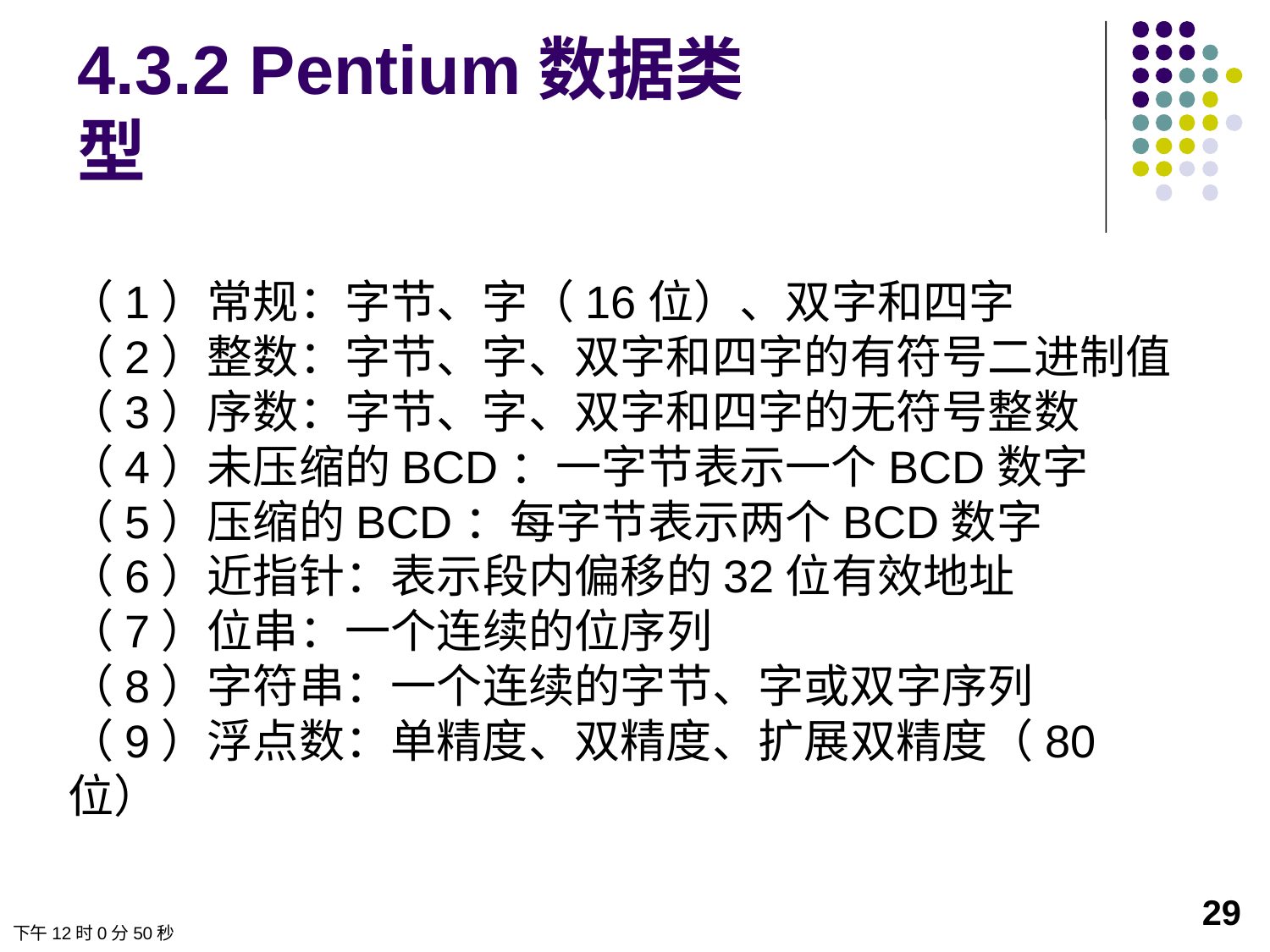

# 4.3.2 Pentium数据类型
（1）常规：字节、字（16位）、双字和四字
（2）整数：字节、字、双字和四字的有符号二进制值
（3）序数：字节、字、双字和四字的无符号整数
（4）未压缩的BCD：一字节表示一个BCD数字
（5）压缩的BCD：每字节表示两个BCD数字
（6）近指针：表示段内偏移的32位有效地址
（7）位串：一个连续的位序列
（8）字符串：一个连续的字节、字或双字序列
（9）浮点数：单精度、双精度、扩展双精度（80位）
29
下午12时0分50秒